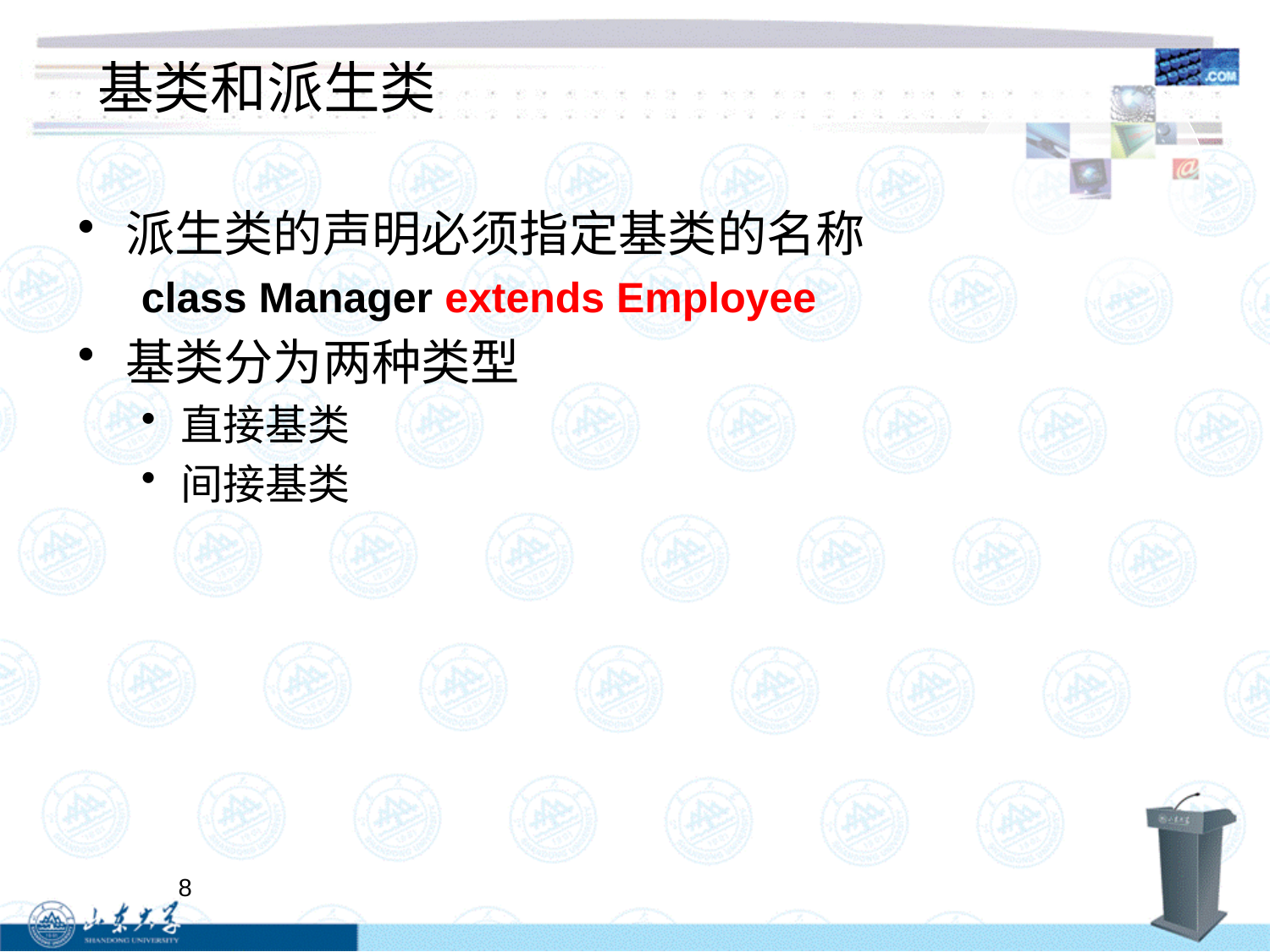

# 基类和派生类
派生类的声明必须指定基类的名称
class Manager extends Employee
基类分为两种类型
直接基类
间接基类
8